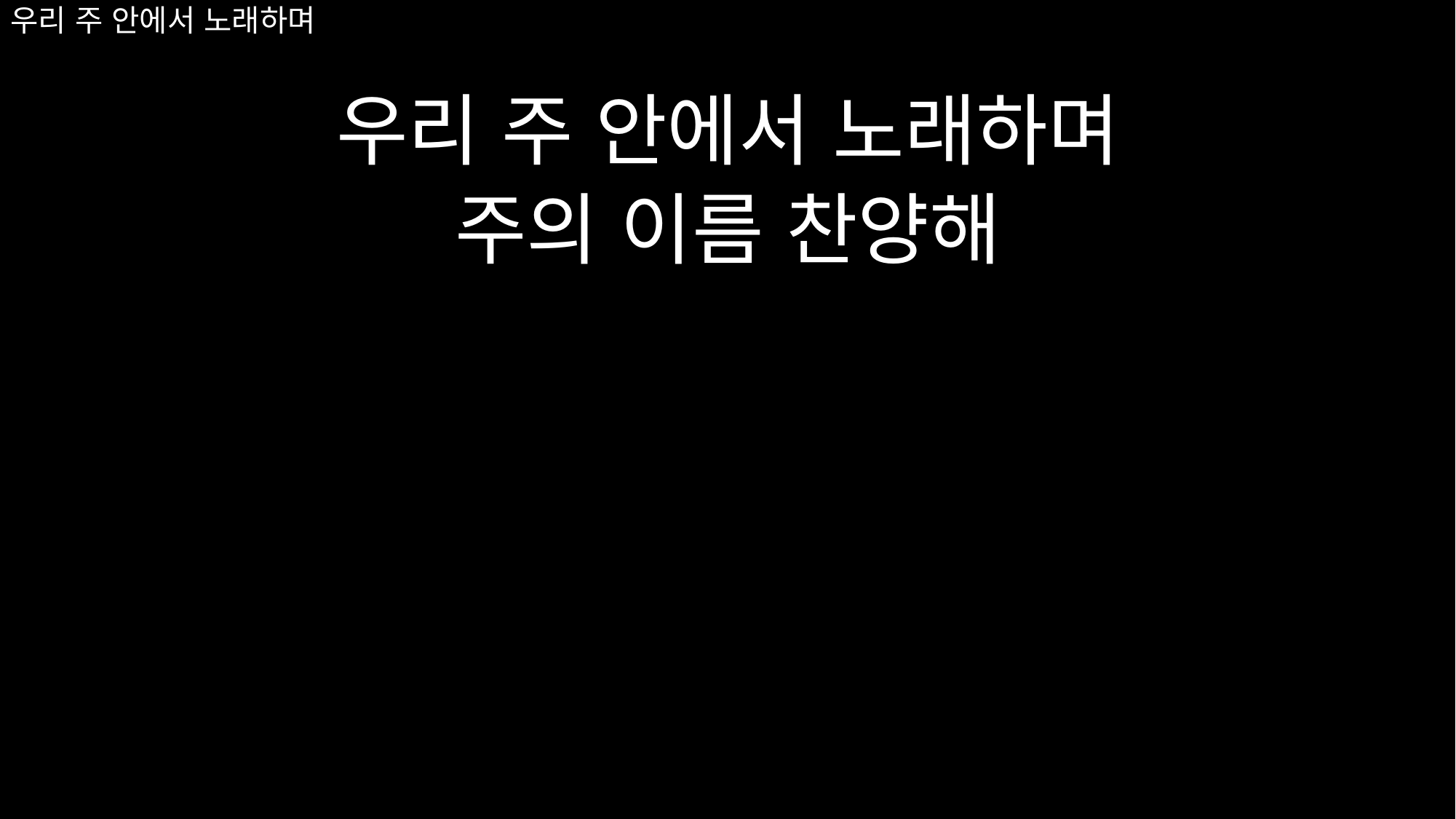

우리 주 안에서 노래하며
주의 이름 찬양해

# 우리 주 안에서 노래하며